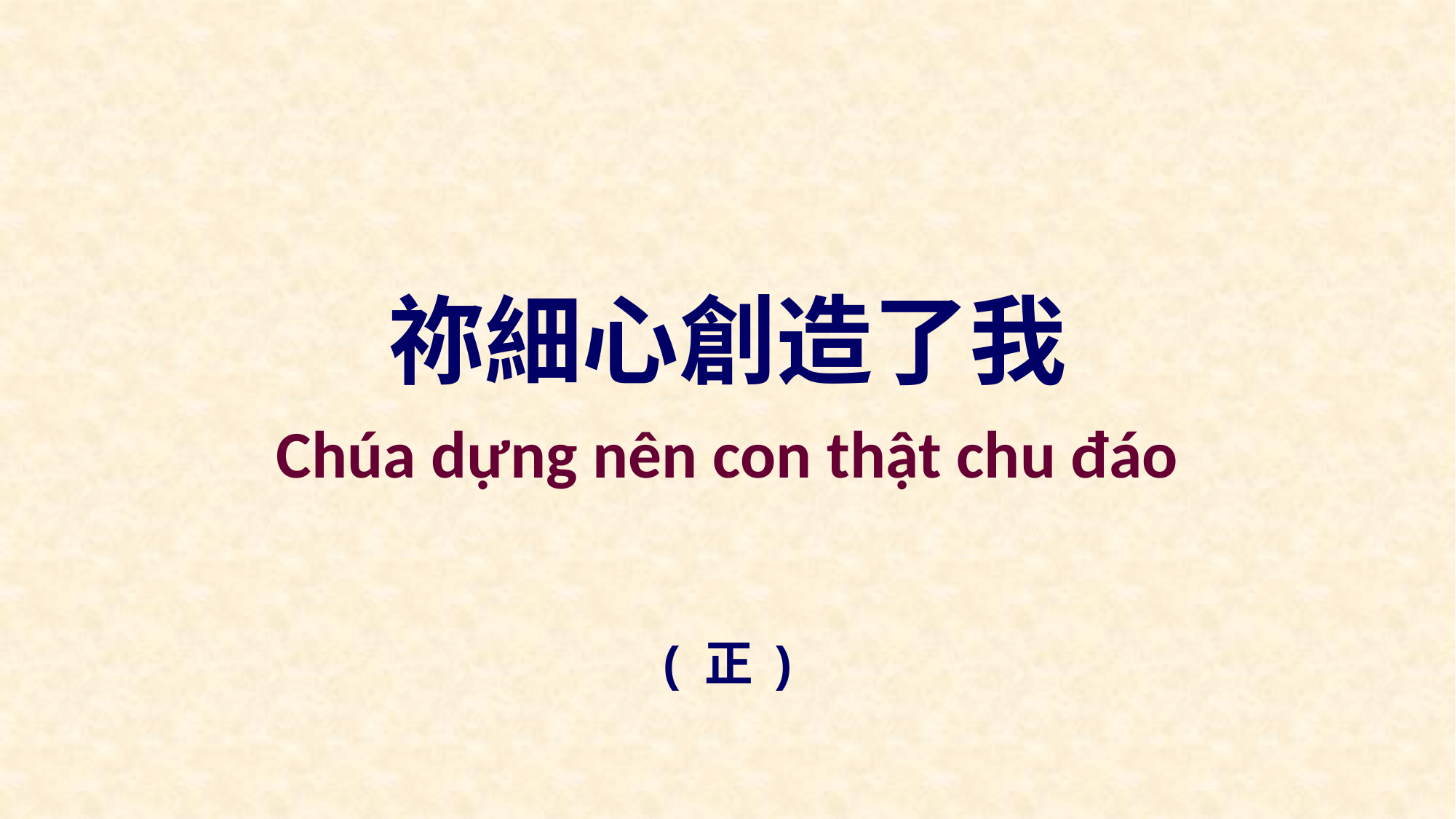

祢細心創造了我
Chúa dựng nên con thật chu đáo
( 正 )